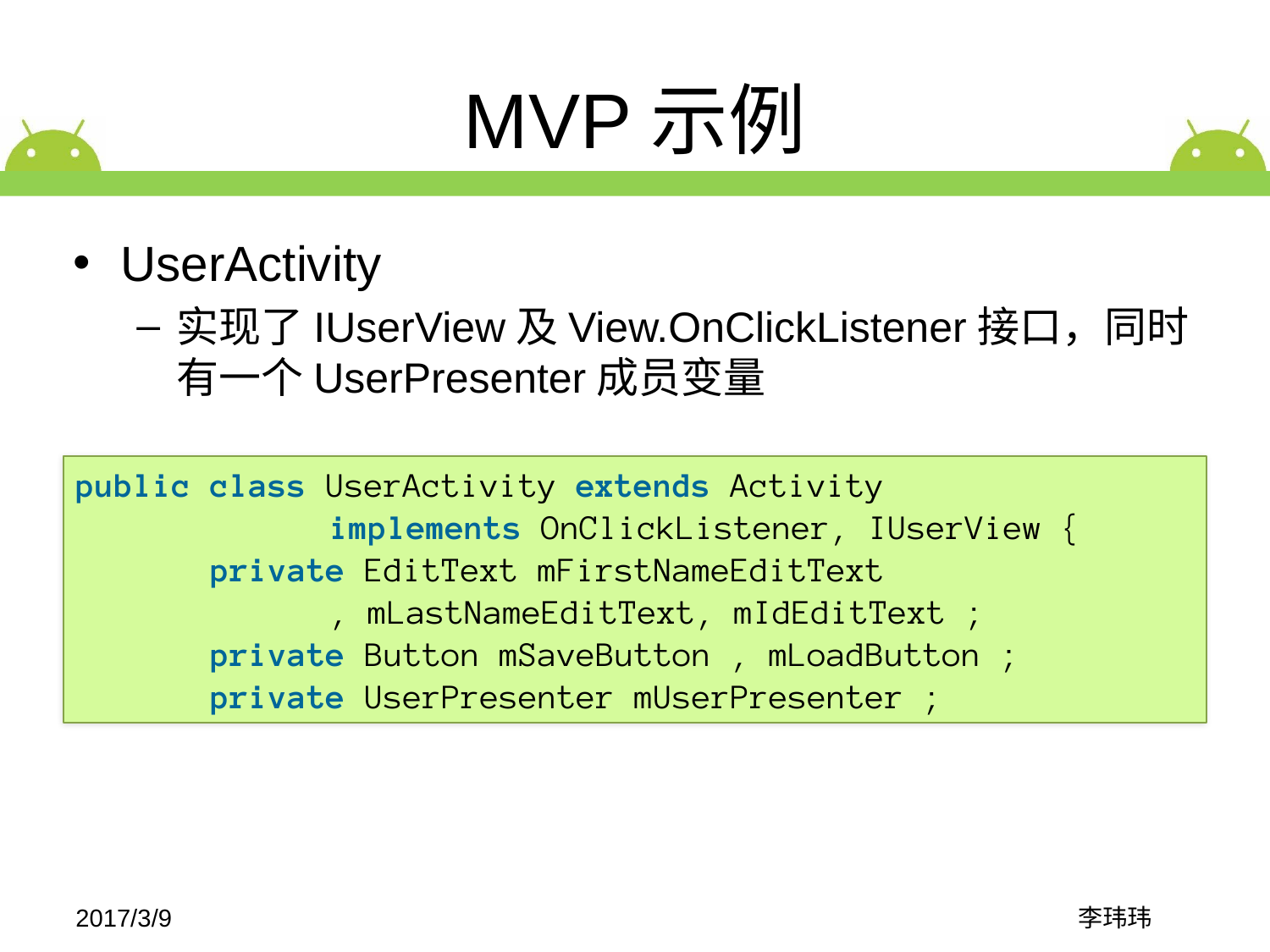

# MVP示例
UserActivity
实现了IUserView及View.OnClickListener接口，同时有一个UserPresenter成员变量
public class UserActivity extends Activity
		implements OnClickListener, IUserView {
       private EditText mFirstNameEditText
		, mLastNameEditText, mIdEditText ;
       private Button mSaveButton , mLoadButton ;
       private UserPresenter mUserPresenter ;